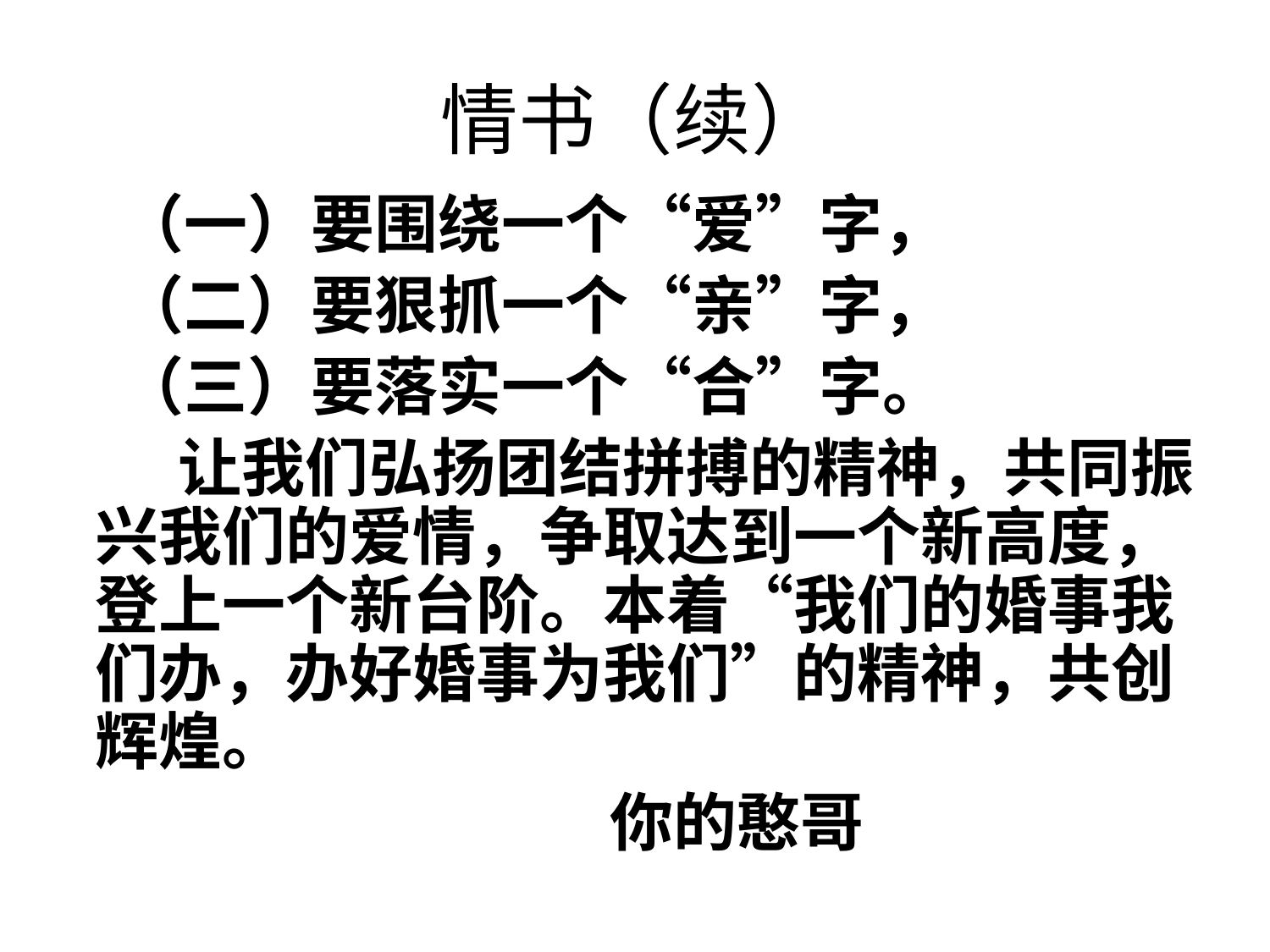

# 情书（续）
    （一）要围绕一个“爱”字，
    （二）要狠抓一个“亲”字，
    （三）要落实一个“合”字。
        让我们弘扬团结拼搏的精神，共同振兴我们的爱情，争取达到一个新高度，登上一个新台阶。本着“我们的婚事我们办，办好婚事为我们”的精神，共创辉煌。
                                      你的憨哥